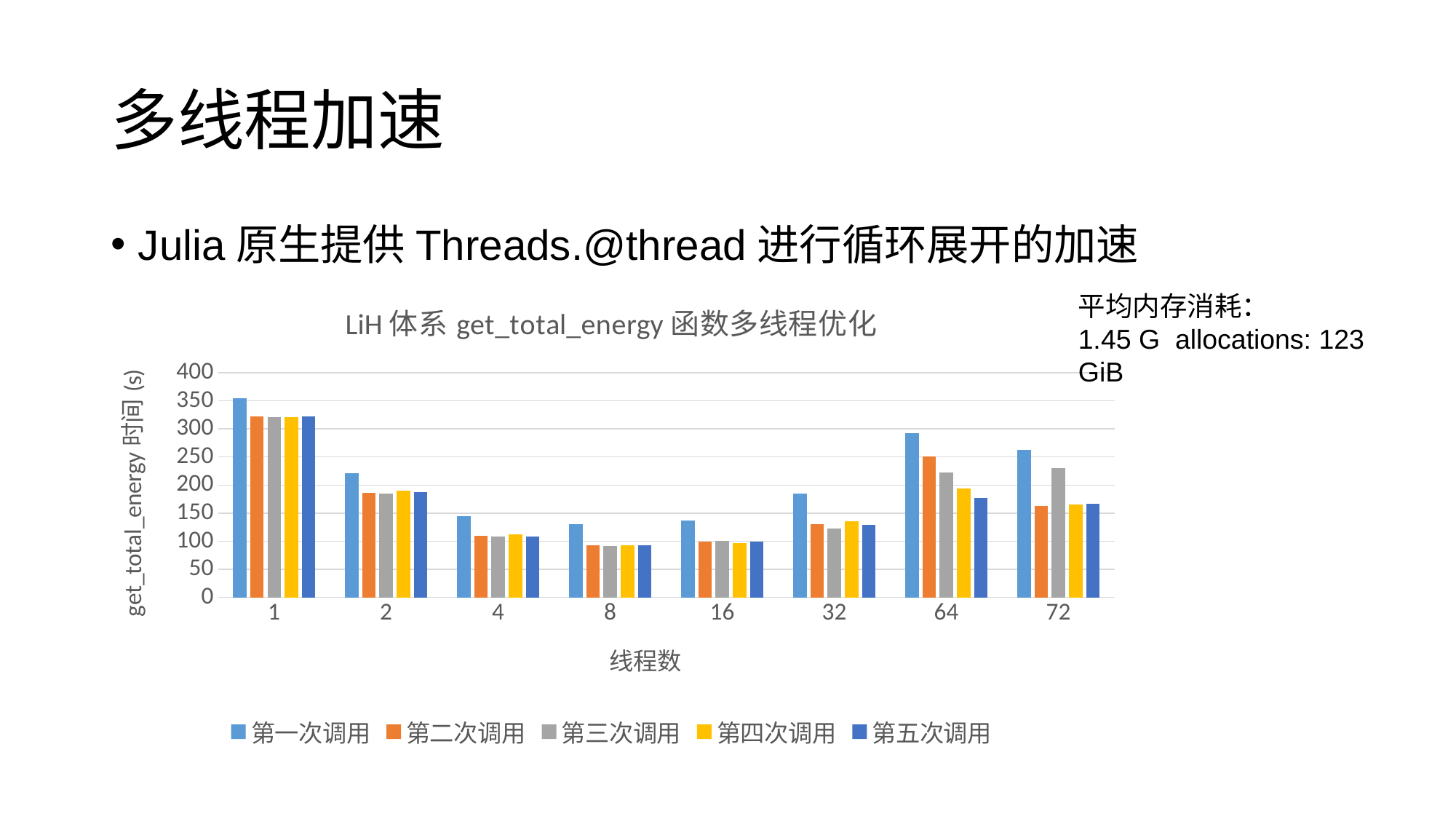

# 多线程加速
Julia原生提供Threads.@thread进行循环展开的加速

### Chart: LiH体系get_total_energy函数多线程优化

| Category |  |  |  |  |  |
|---|---|---|---|---|---|
| 1 | 354.76 | 322.24 | 321.18 | 320.87 | 321.91 |
| 2 | 221.11 | 185.54 | 185.2 | 189.76 | 188.05 |
| 4 | 144.19 | 109.74 | 108.82 | 112.46 | 108.93 |
| 8 | 130.79 | 93.02 | 91.65 | 92.94 | 93.23 |
| 16 | 136.3 | 98.98 | 101.12 | 97.1 | 99.1 |
| 32 | 184.68 | 130.01 | 121.97 | 135.05 | 128.58 |
| 64 | 292.56 | 250.67 | 222.24 | 194.01 | 177.06 |
| 72 | 262.36 | 162.96 | 230.27 | 164.85 | 166.43 |
平均内存消耗：
1.45 G  allocations: 123 GiB